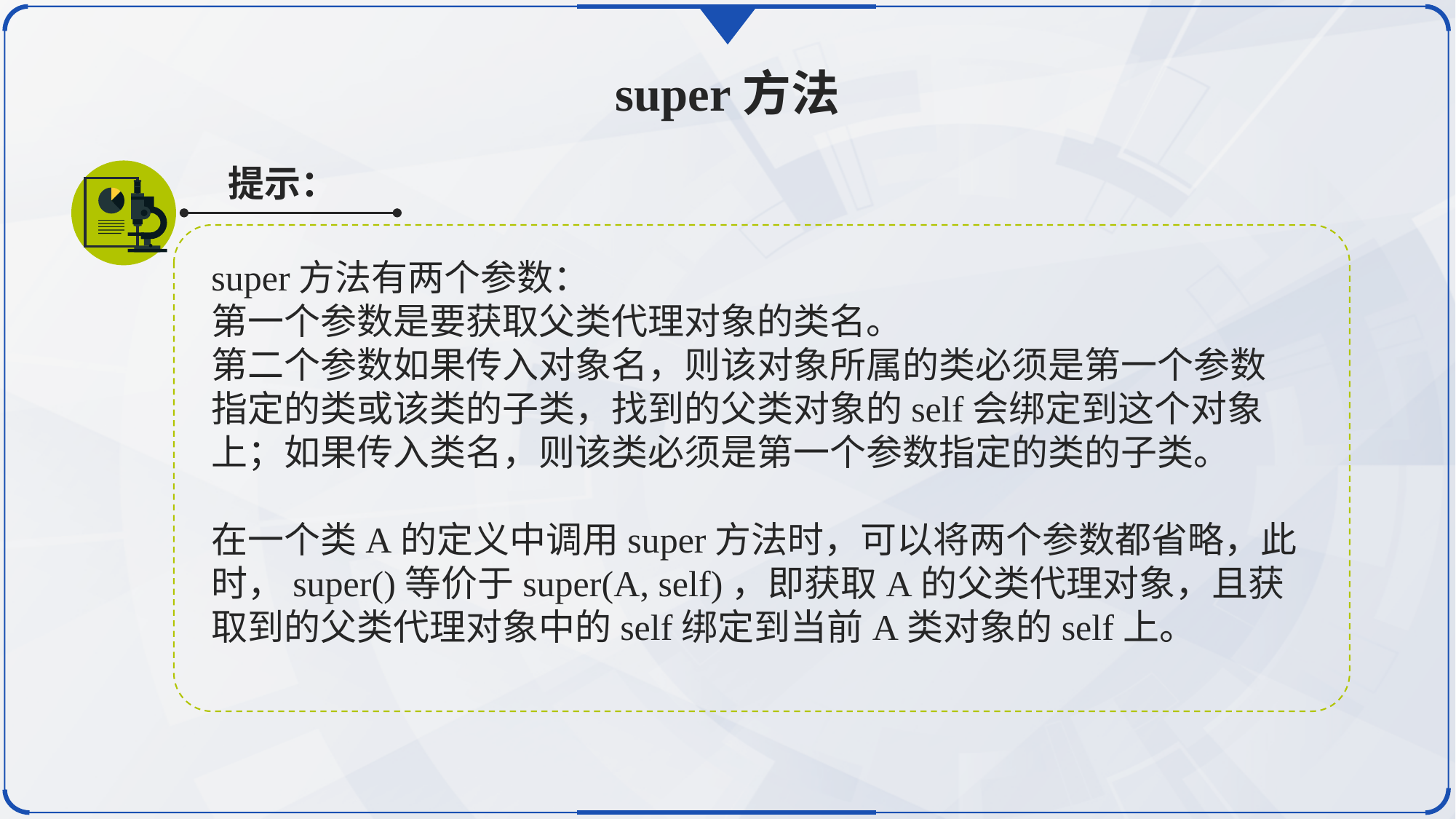

super方法
提示：

super方法有两个参数：
第一个参数是要获取父类代理对象的类名。
第二个参数如果传入对象名，则该对象所属的类必须是第一个参数指定的类或该类的子类，找到的父类对象的self会绑定到这个对象上；如果传入类名，则该类必须是第一个参数指定的类的子类。

在一个类A的定义中调用super方法时，可以将两个参数都省略，此时，super()等价于super(A, self)，即获取A的父类代理对象，且获取到的父类代理对象中的self绑定到当前A类对象的self上。